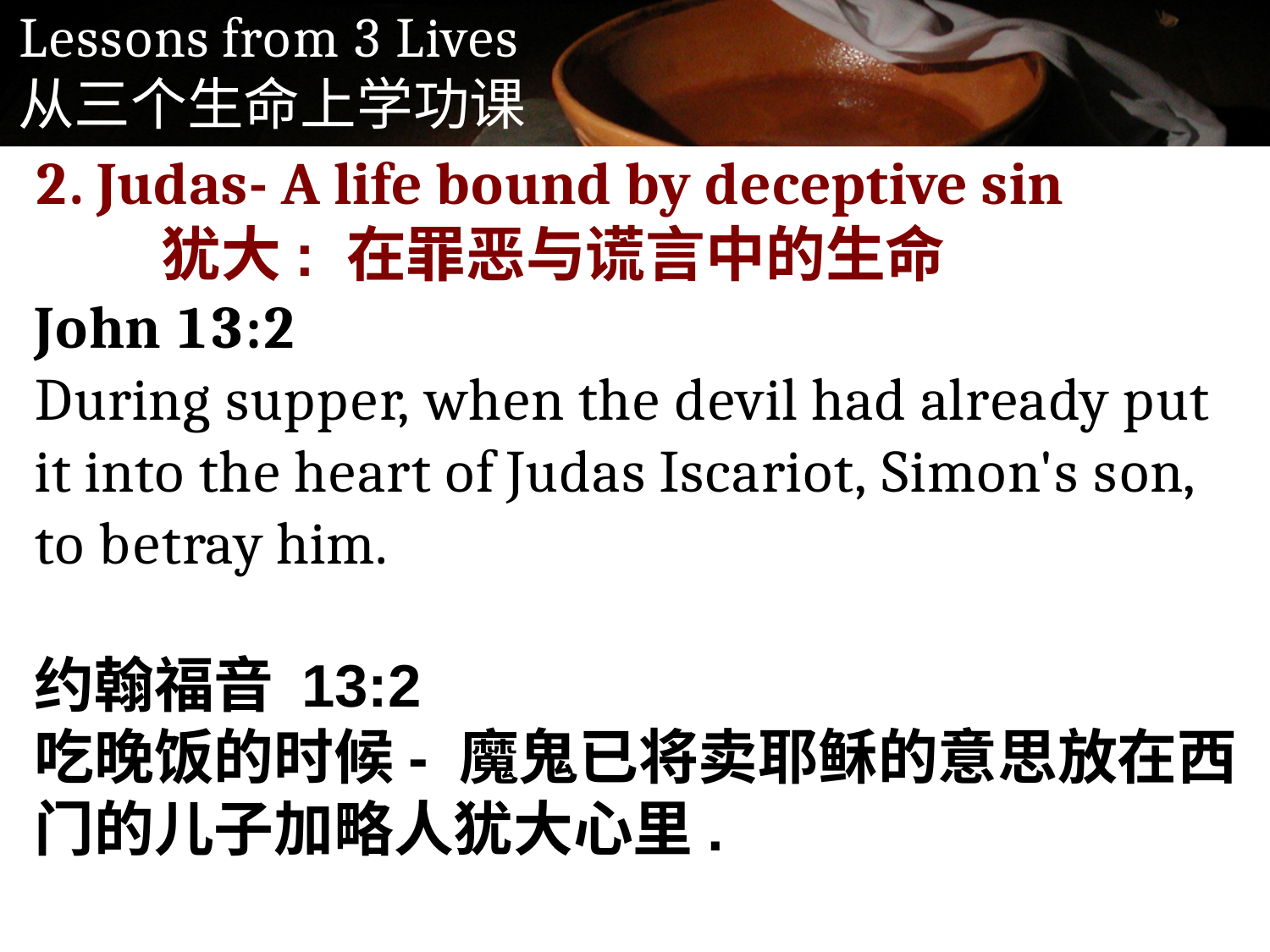

2. Judas- A life bound by deceptive sin
	犹大: 在罪恶与谎言中的生命
John 13:2
During supper, when the devil had already put it into the heart of Judas Iscariot, Simon's son, to betray him.

约翰福音 13:2
吃晚饭的时候- 魔鬼已将卖耶稣的意思放在西门的儿子加略人犹大心里.